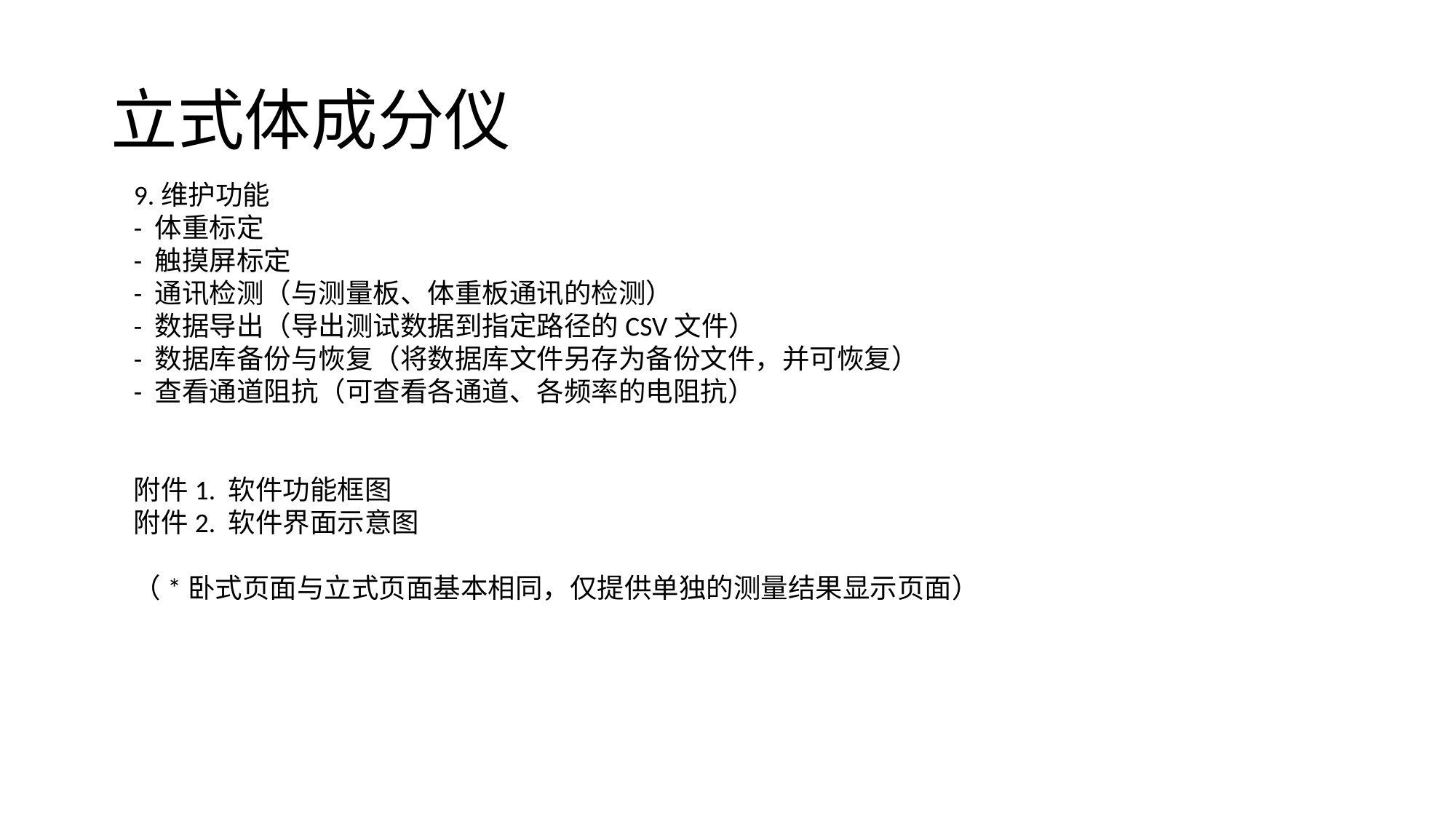

# 立式体成分仪
9.维护功能
- 体重标定
- 触摸屏标定
- 通讯检测（与测量板、体重板通讯的检测）
- 数据导出（导出测试数据到指定路径的CSV文件）
- 数据库备份与恢复（将数据库文件另存为备份文件，并可恢复）
- 查看通道阻抗（可查看各通道、各频率的电阻抗）

附件1. 软件功能框图
附件2. 软件界面示意图

（*卧式页面与立式页面基本相同，仅提供单独的测量结果显示页面）